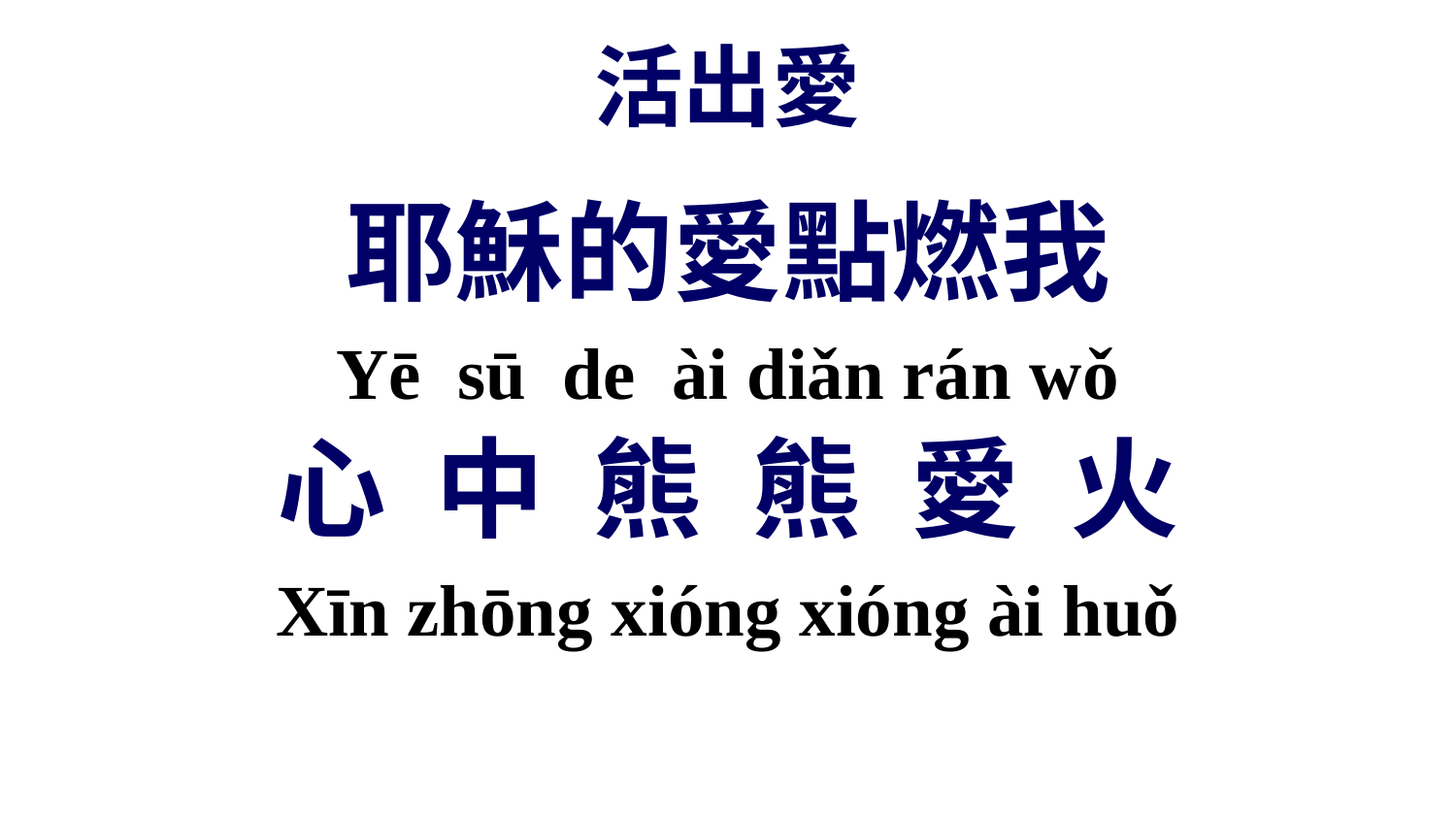

# 活出愛
耶穌的愛點燃我
Yē  sū  de  ài diǎn rán wǒ
心  中  熊  熊  愛  火
Xīn zhōng xióng xióng ài huǒ